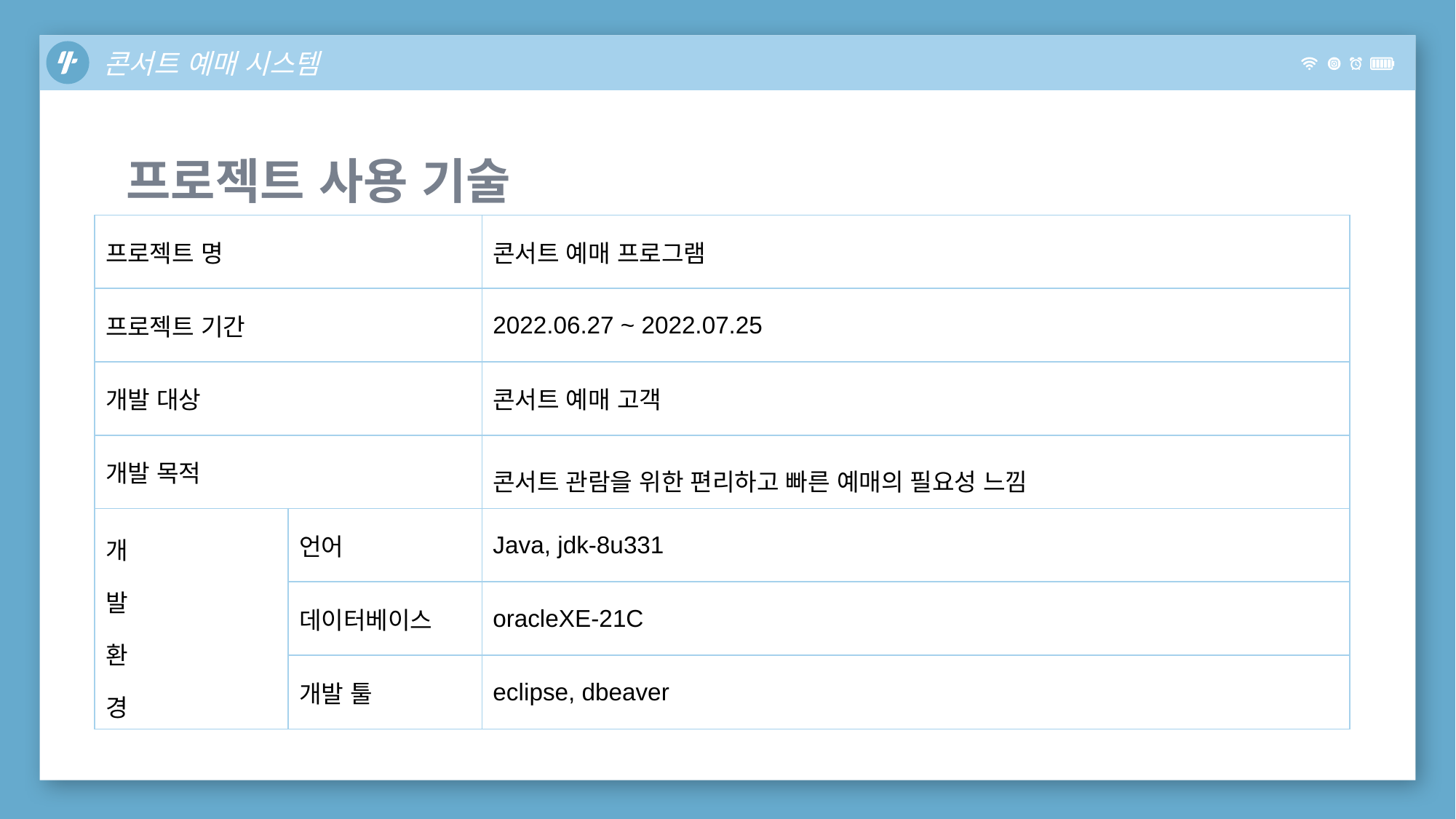

콘서트 예매 시스템

프로젝트 사용 기술
| 프로젝트 명 |  | 콘서트 예매 프로그램 |
| --- | --- | --- |
| 프로젝트 기간 |  | 2022.06.27 ~ 2022.07.25 |
| 개발 대상 |  | 콘서트 예매 고객 |
| 개발 목적 |  | 콘서트 관람을 위한 편리하고 빠른 예매의 필요성 느낌 |
| 개 발 환 경 | 언어 | Java, jdk-8u331 |
|  | 데이터베이스 | oracleXE-21C |
|  | 개발 툴 | eclipse, dbeaver |